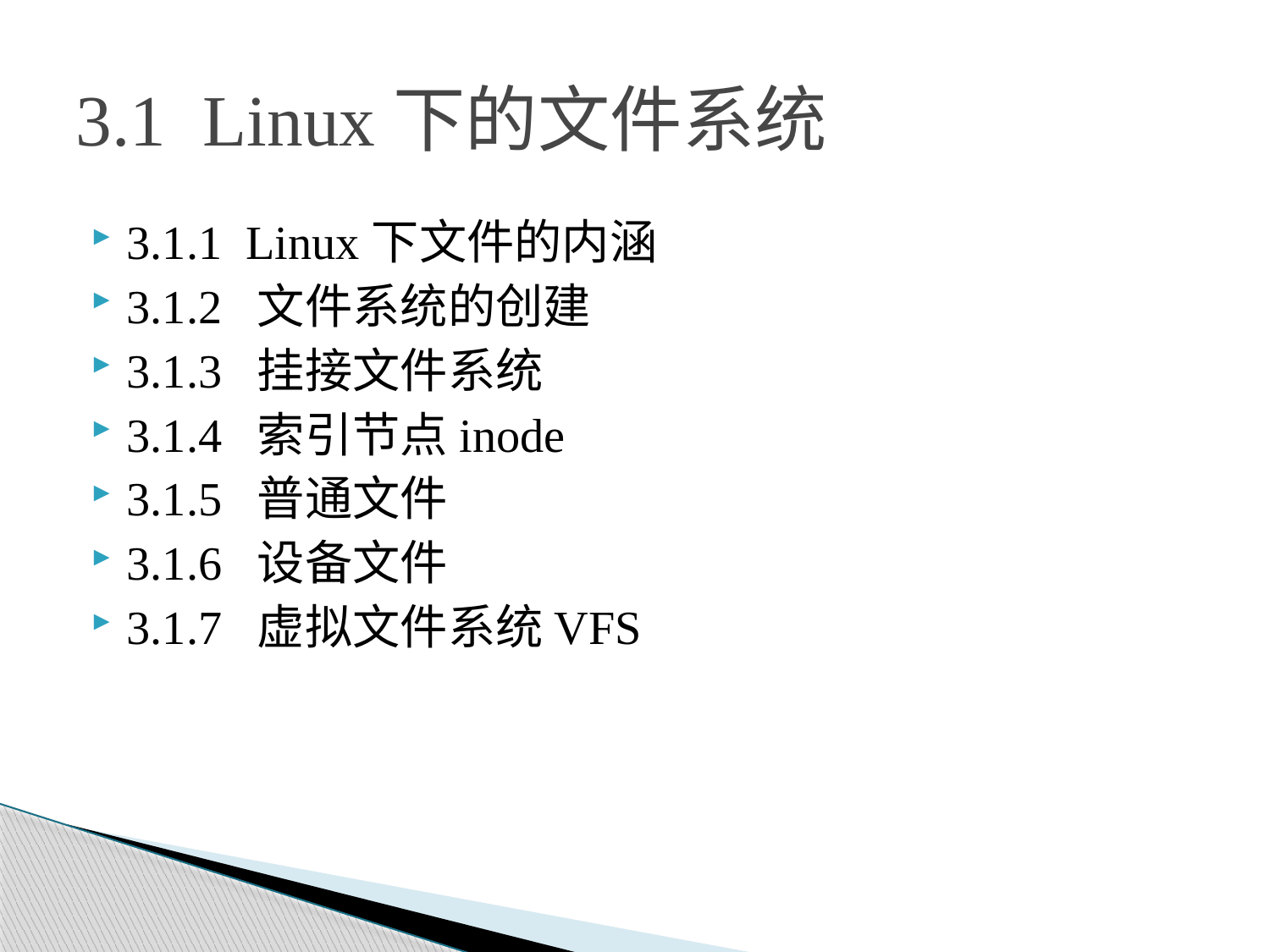

# 3.1  Linux下的文件系统
3.1.1  Linux下文件的内涵
3.1.2  文件系统的创建
3.1.3  挂接文件系统
3.1.4  索引节点inode
3.1.5  普通文件
3.1.6  设备文件
3.1.7  虚拟文件系统VFS